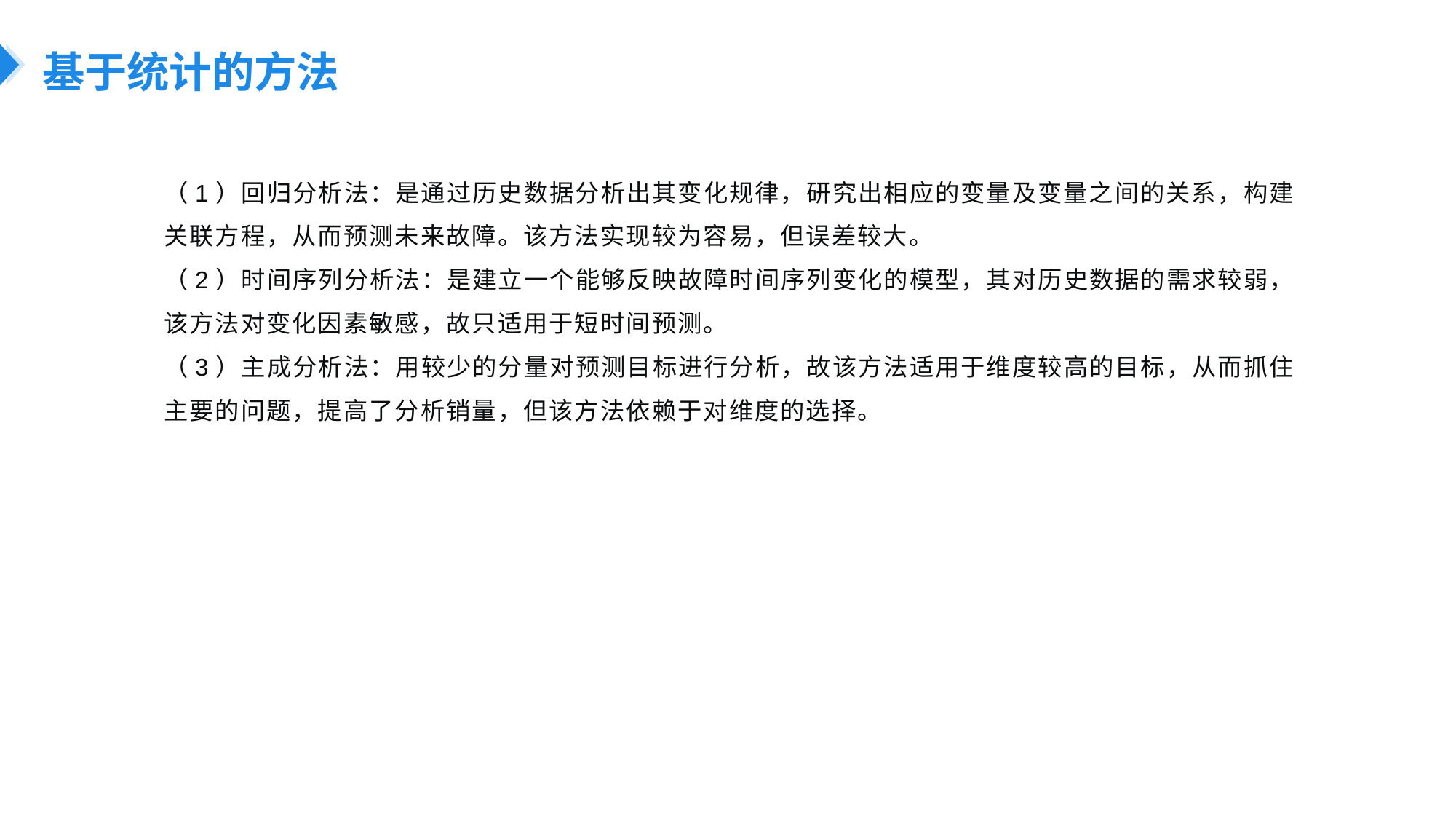

# 基于统计的方法
（1）回归分析法：是通过历史数据分析出其变化规律，研究出相应的变量及变量之间的关系，构建关联方程，从而预测未来故障。该方法实现较为容易，但误差较大。
（2）时间序列分析法：是建立一个能够反映故障时间序列变化的模型，其对历史数据的需求较弱，该方法对变化因素敏感，故只适用于短时间预测。
（3）主成分析法：用较少的分量对预测目标进行分析，故该方法适用于维度较高的目标，从而抓住主要的问题，提高了分析销量，但该方法依赖于对维度的选择。